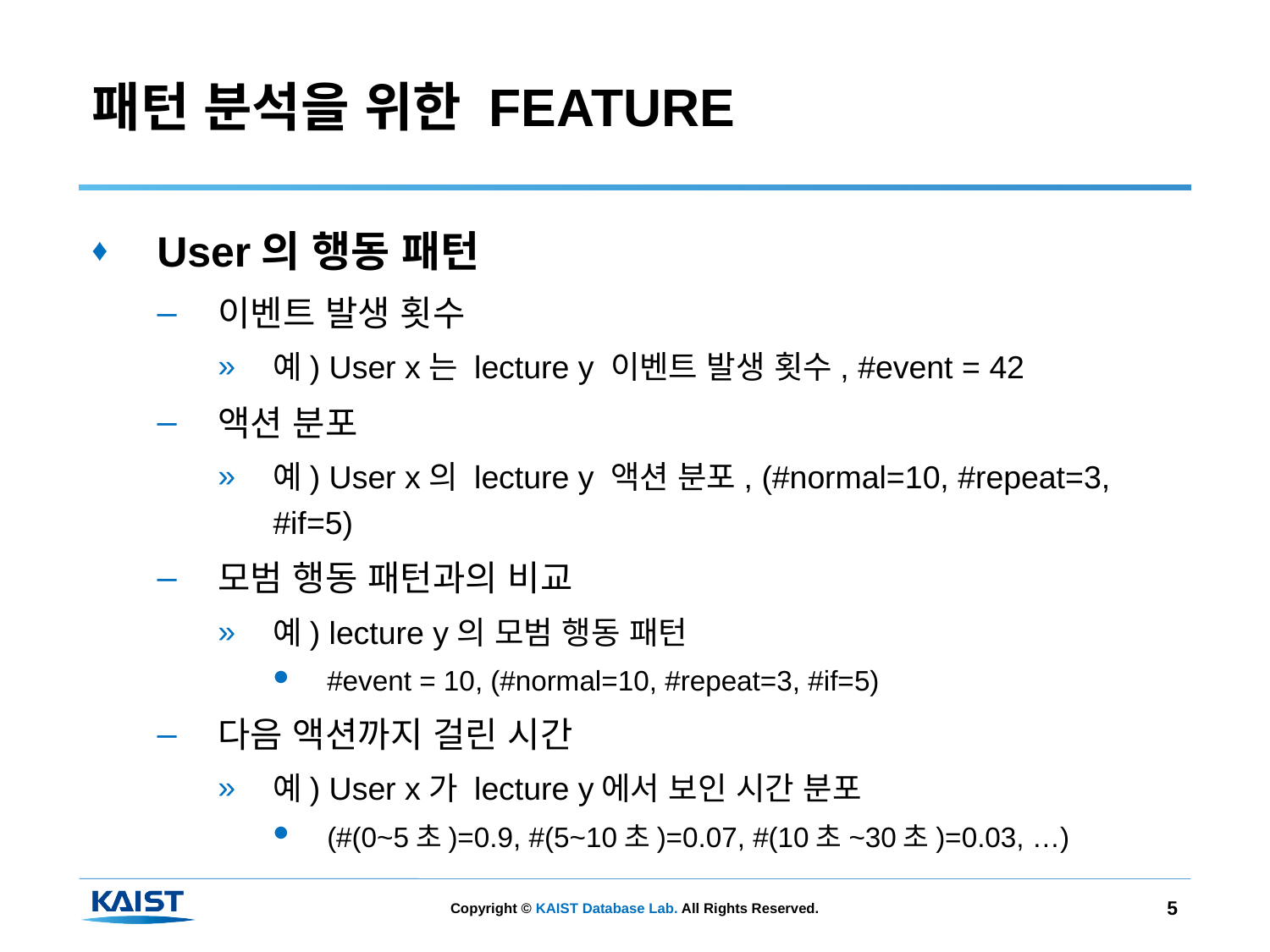

# 패턴 분석을 위한 feature
User의 행동 패턴
이벤트 발생 횟수
예) User x는 lecture y 이벤트 발생 횟수, #event = 42
액션 분포
예) User x의 lecture y 액션 분포, (#normal=10, #repeat=3, #if=5)
모범 행동 패턴과의 비교
예) lecture y의 모범 행동 패턴
#event = 10, (#normal=10, #repeat=3, #if=5)
다음 액션까지 걸린 시간
예) User x가 lecture y에서 보인 시간 분포
(#(0~5초)=0.9, #(5~10초)=0.07, #(10초~30초)=0.03, …)

5